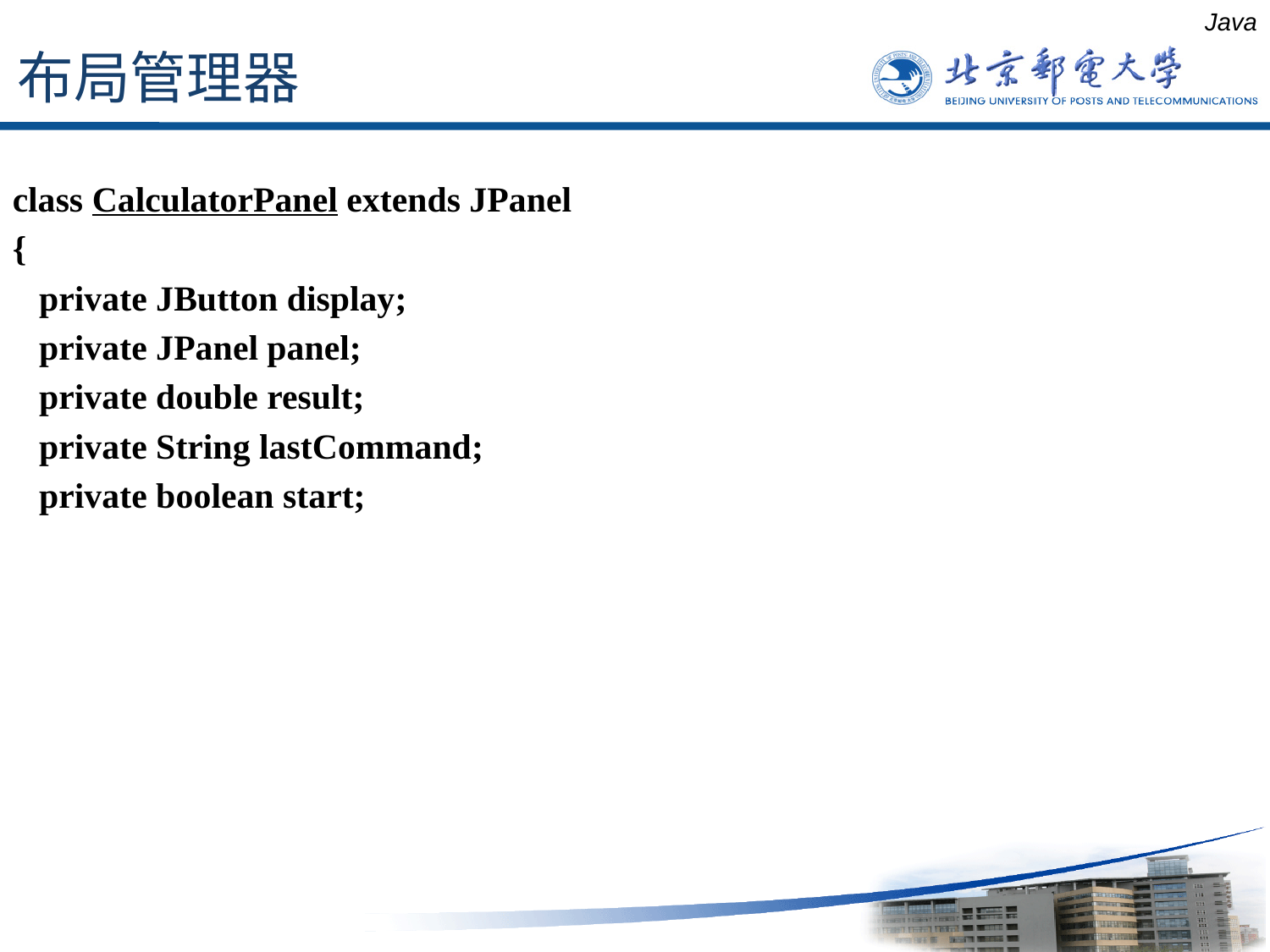

布局管理器
Java
class CalculatorPanel extends JPanel
{
   private JButton display;
   private JPanel panel;
   private double result;
   private String lastCommand;
   private boolean start;